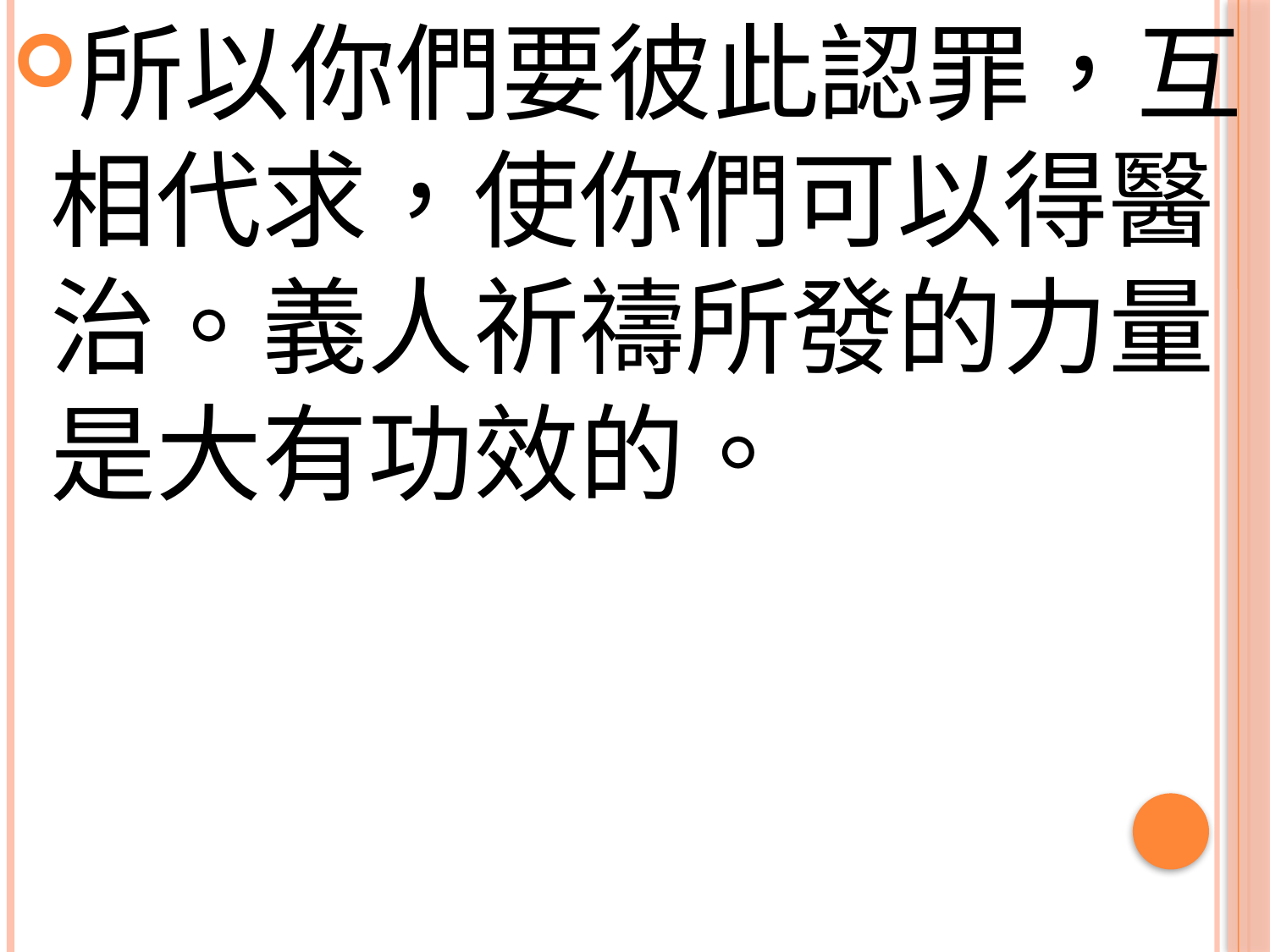

所以你們要彼此認罪，互相代求，使你們可以得醫治。義人祈禱所發的力量是大有功效的。